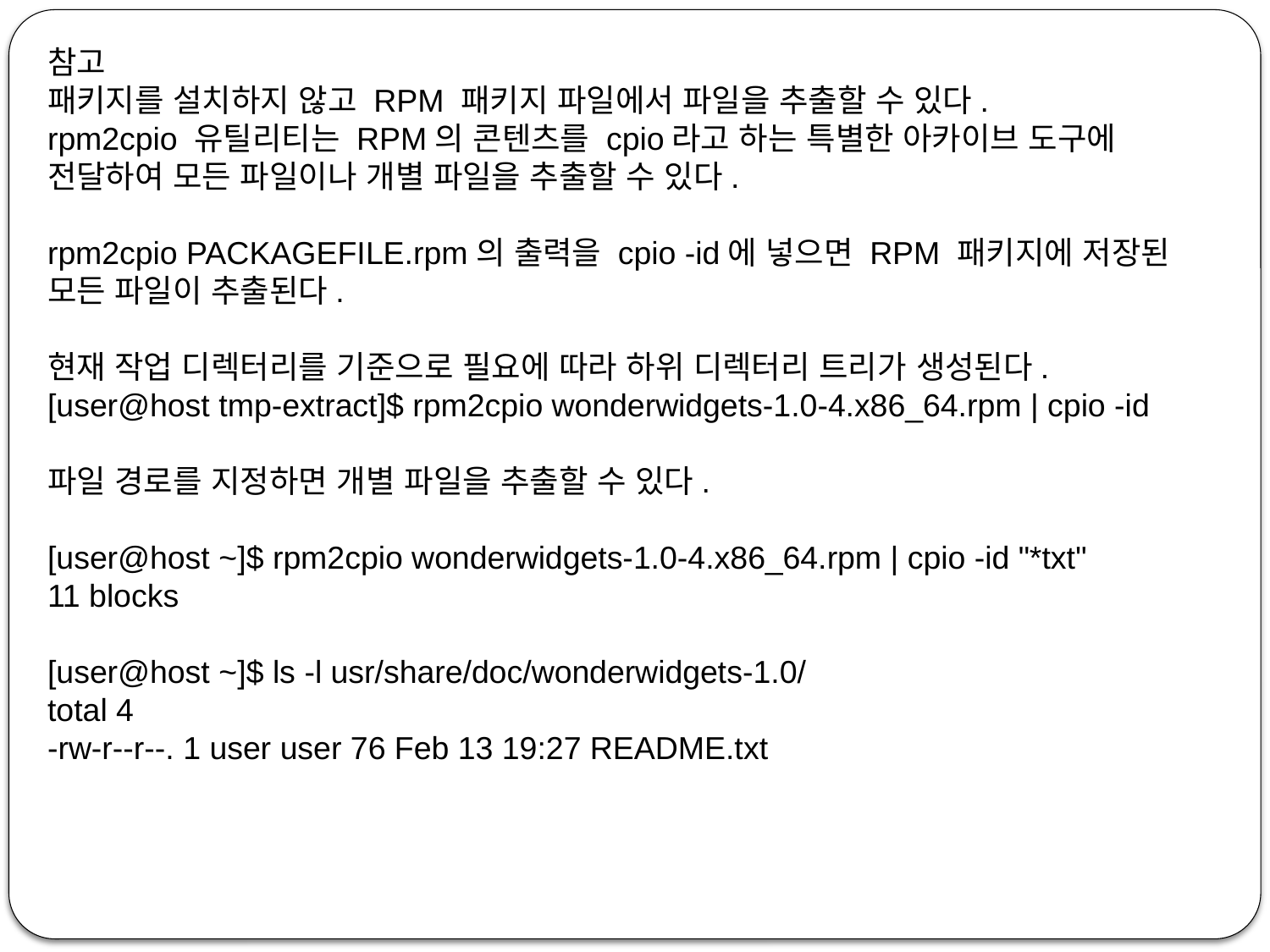

참고
패키지를 설치하지 않고 RPM 패키지 파일에서 파일을 추출할 수 있다.
rpm2cpio 유틸리티는 RPM의 콘텐츠를 cpio라고 하는 특별한 아카이브 도구에 전달하여 모든 파일이나 개별 파일을 추출할 수 있다.

rpm2cpio PACKAGEFILE.rpm의 출력을 cpio -id에 넣으면 RPM 패키지에 저장된 모든 파일이 추출된다.

현재 작업 디렉터리를 기준으로 필요에 따라 하위 디렉터리 트리가 생성된다.
[user@host tmp-extract]$ rpm2cpio wonderwidgets-1.0-4.x86_64.rpm | cpio -id

파일 경로를 지정하면 개별 파일을 추출할 수 있다.

[user@host ~]$ rpm2cpio wonderwidgets-1.0-4.x86_64.rpm | cpio -id "*txt"
11 blocks

[user@host ~]$ ls -l usr/share/doc/wonderwidgets-1.0/
total 4
-rw-r--r--. 1 user user 76 Feb 13 19:27 README.txt